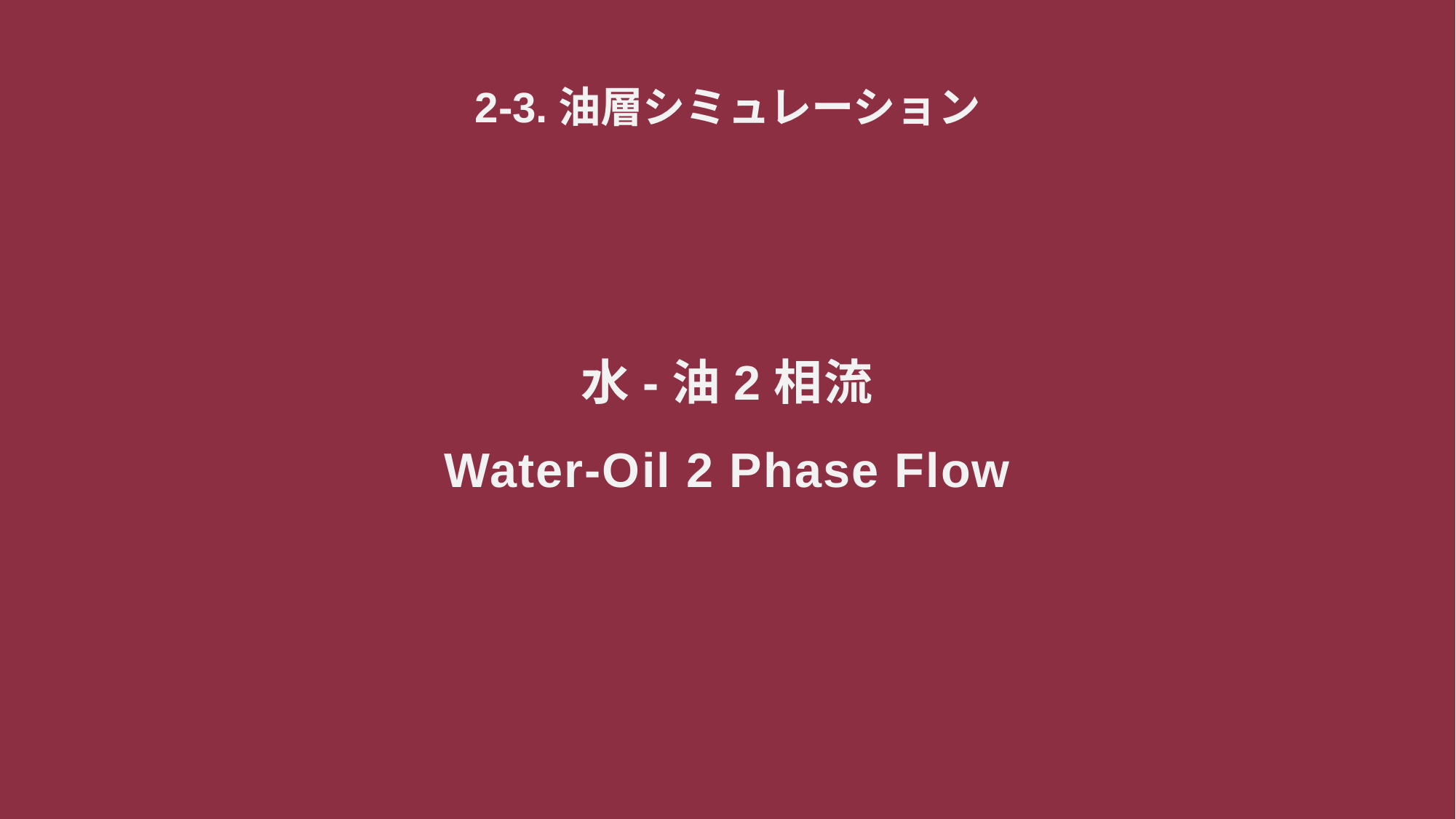

2-3.油層シミュレーション
# 水-油2相流 Water-Oil 2 Phase Flow